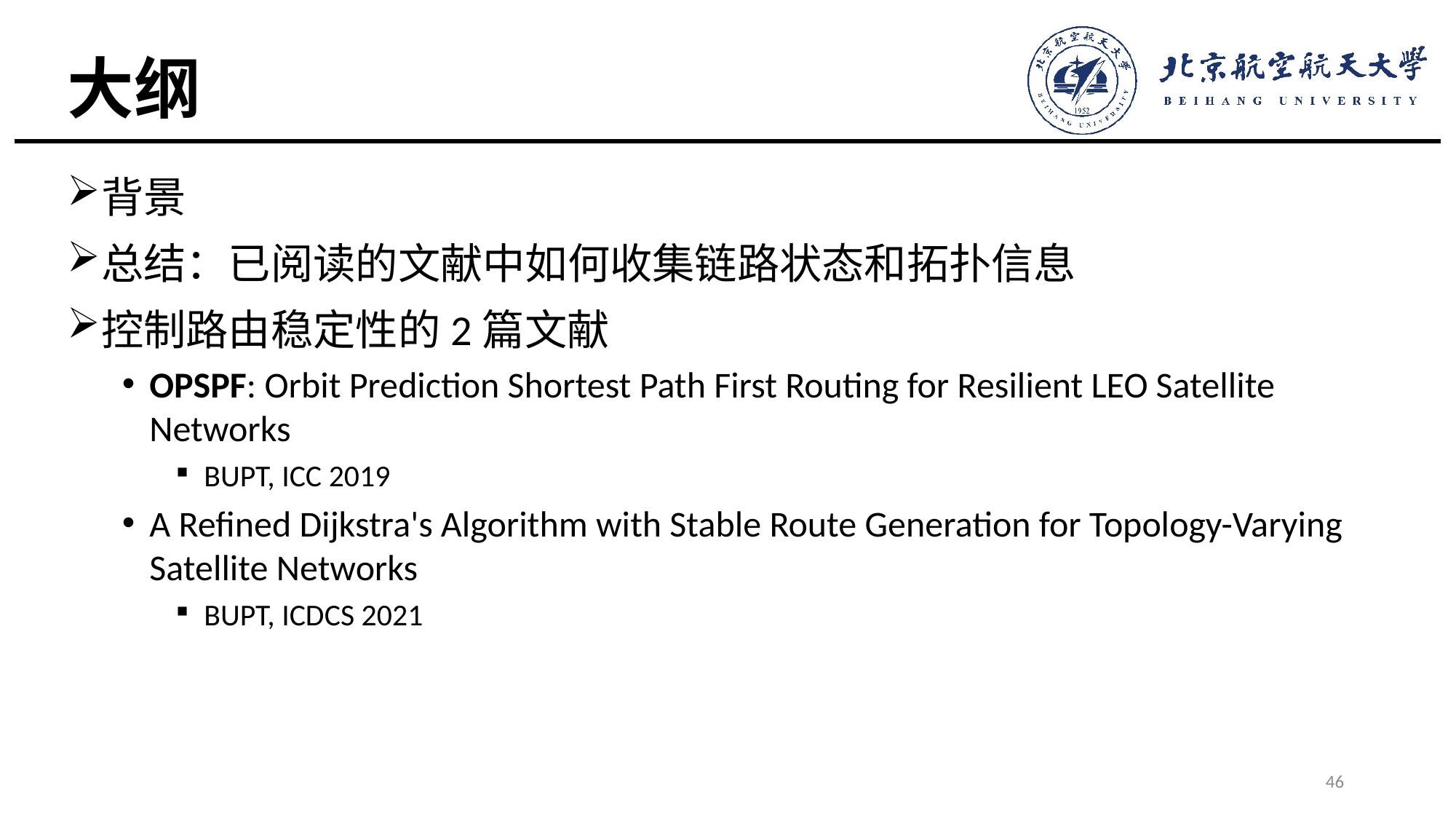

# 大纲
背景
总结：已阅读的文献中如何收集链路状态和拓扑信息
控制路由稳定性的2篇文献
OPSPF: Orbit Prediction Shortest Path First Routing for Resilient LEO Satellite Networks
BUPT, ICC 2019
A Refined Dijkstra's Algorithm with Stable Route Generation for Topology-Varying Satellite Networks
BUPT, ICDCS 2021

46